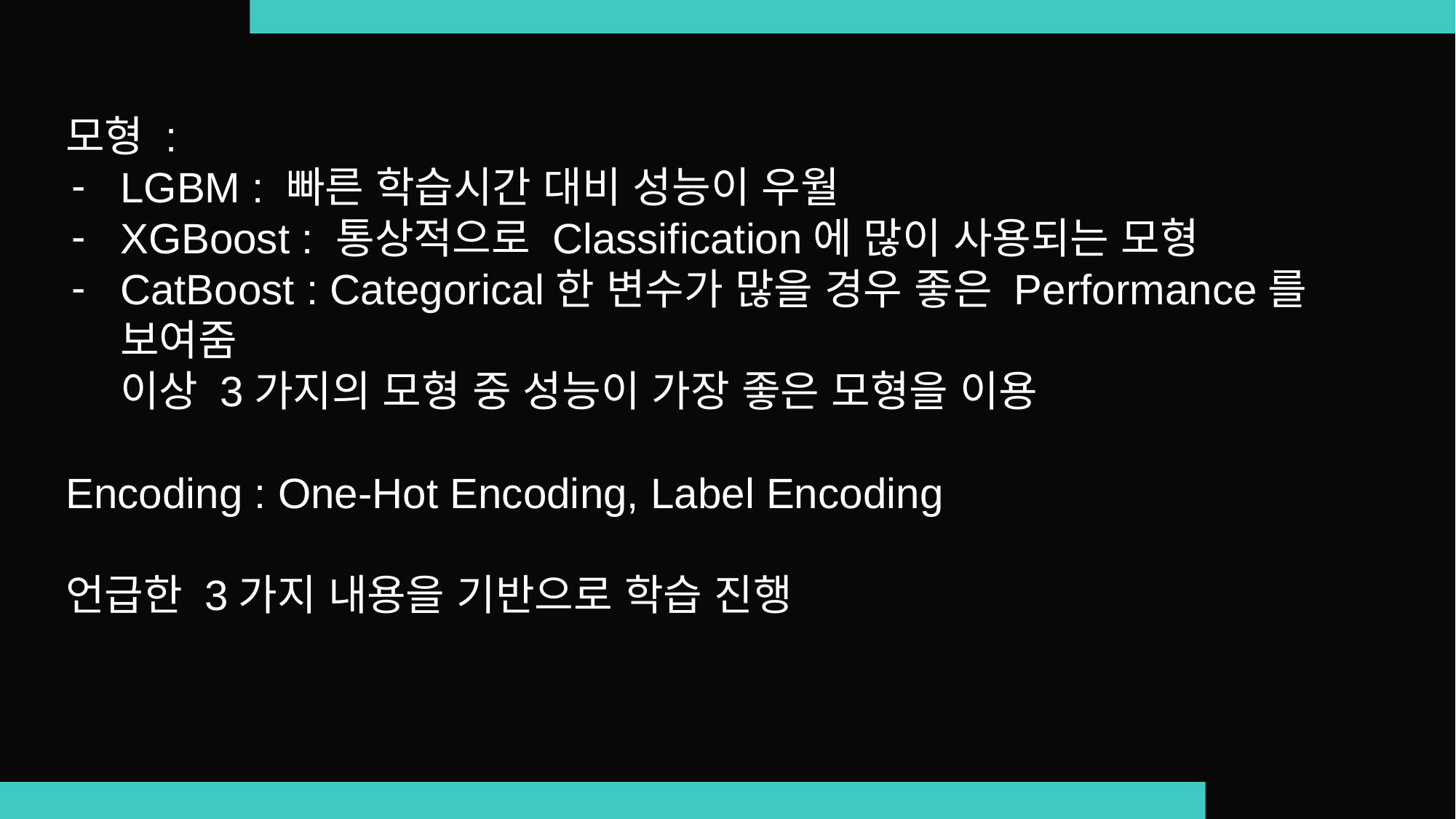

모형 :
LGBM : 빠른 학습시간 대비 성능이 우월
XGBoost : 통상적으로 Classification에 많이 사용되는 모형
CatBoost : Categorical한 변수가 많을 경우 좋은 Performance를 보여줌
이상 3가지의 모형 중 성능이 가장 좋은 모형을 이용

Encoding : One-Hot Encoding, Label Encoding

언급한 3가지 내용을 기반으로 학습 진행